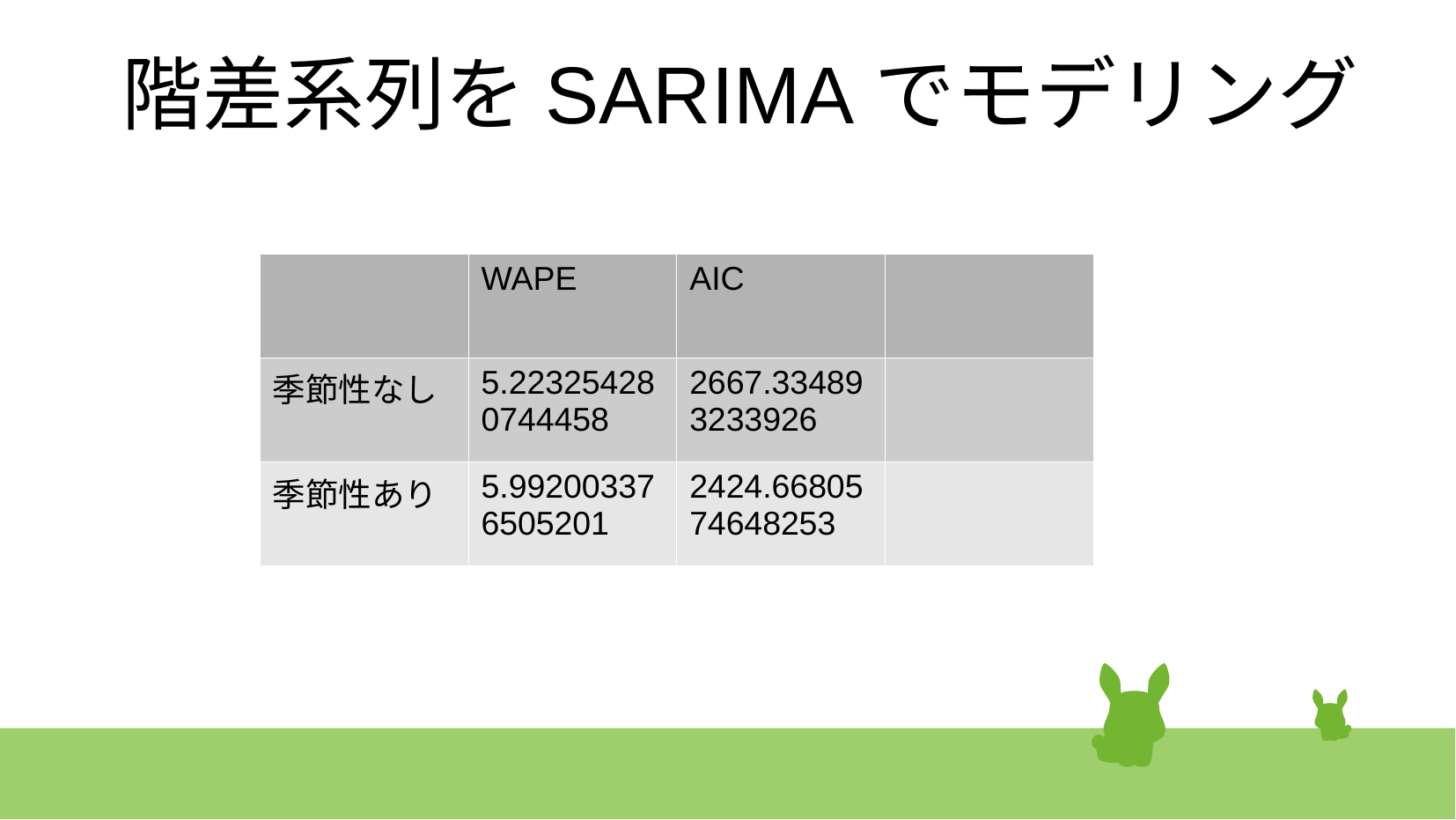

# 階差系列をSARIMAでモデリング
|  | WAPE | AIC |  |
| --- | --- | --- | --- |
| 季節性なし | 5.223254280744458 | 2667.334893233926 |  |
| 季節性あり | 5.992003376505201 | 2424.6680574648253 |  |